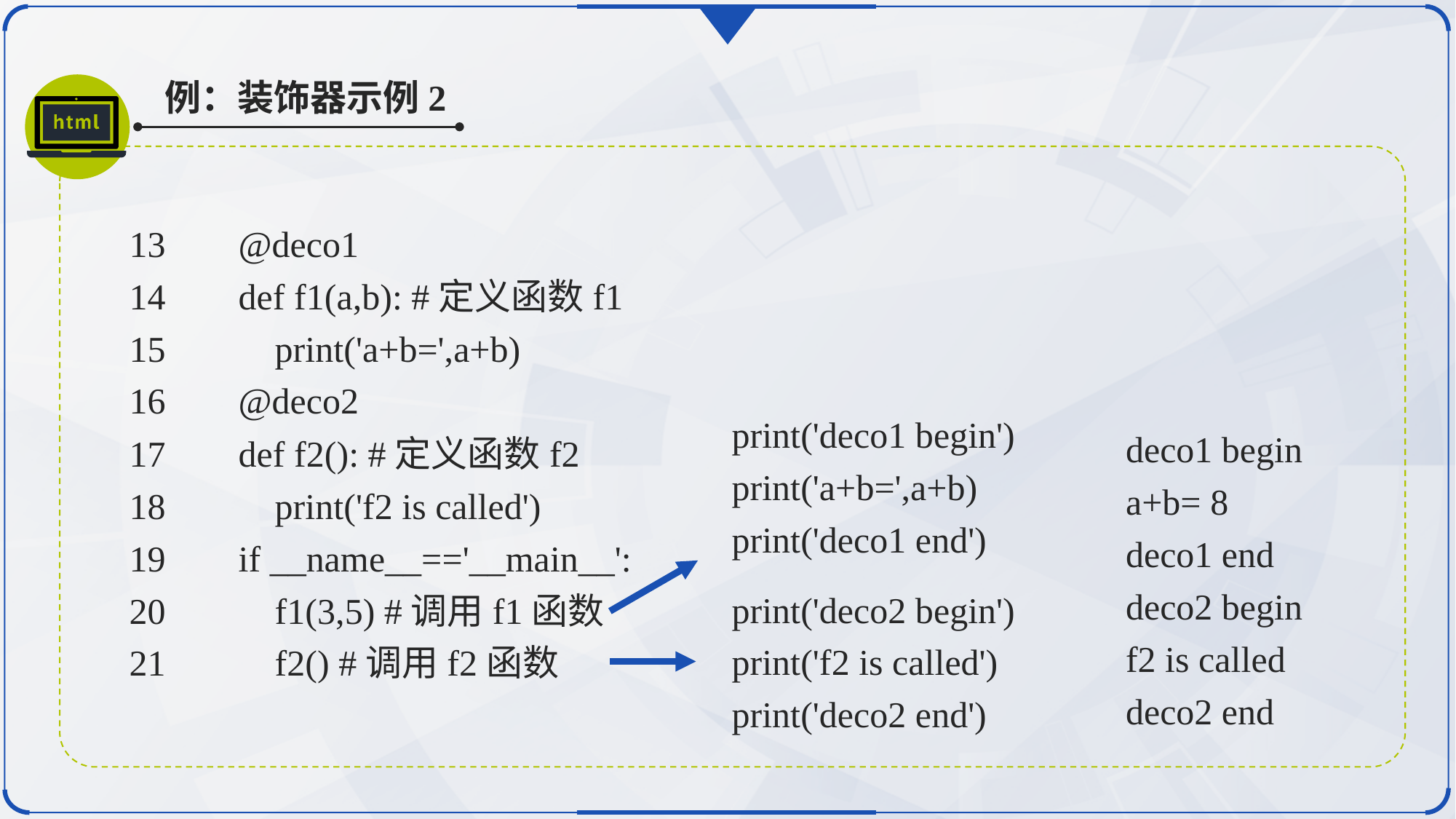

例：装饰器示例2

13	@deco1
14	def f1(a,b): #定义函数f1
15	    print('a+b=',a+b)
16	@deco2
17	def f2(): #定义函数f2
18	    print('f2 is called')
19	if __name__=='__main__':
20	    f1(3,5) #调用f1函数
21	    f2() #调用f2函数
print('deco1 begin')
print('a+b=',a+b)
print('deco1 end')
deco1 begin
a+b= 8
deco1 end
deco2 begin
f2 is called
deco2 end
print('deco2 begin')
print('f2 is called')
print('deco2 end')